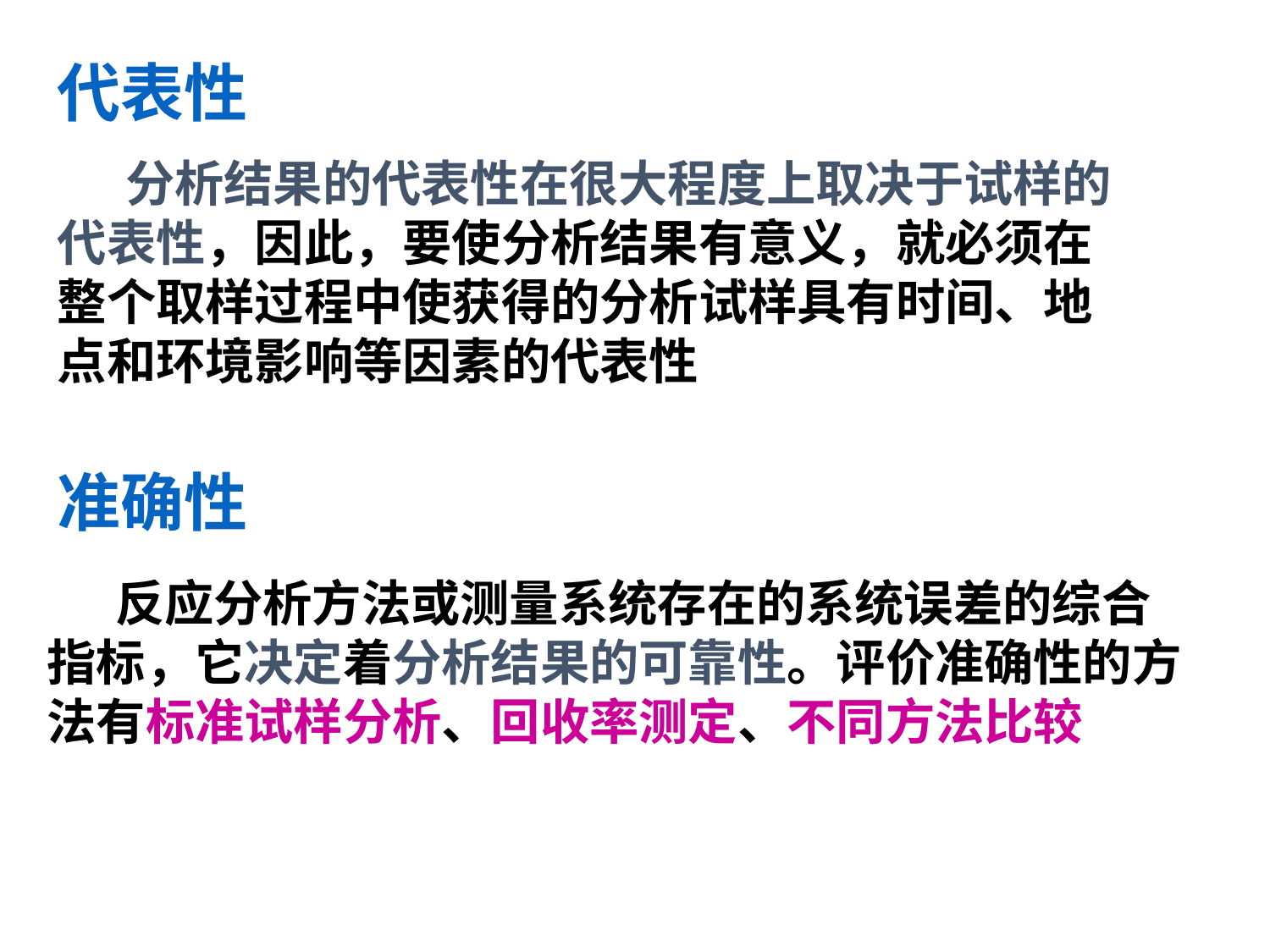

代表性
     分析结果的代表性在很大程度上取决于试样的代表性，因此，要使分析结果有意义，就必须在整个取样过程中使获得的分析试样具有时间、地点和环境影响等因素的代表性
准确性
     反应分析方法或测量系统存在的系统误差的综合指标，它决定着分析结果的可靠性。评价准确性的方法有标准试样分析、回收率测定、不同方法比较